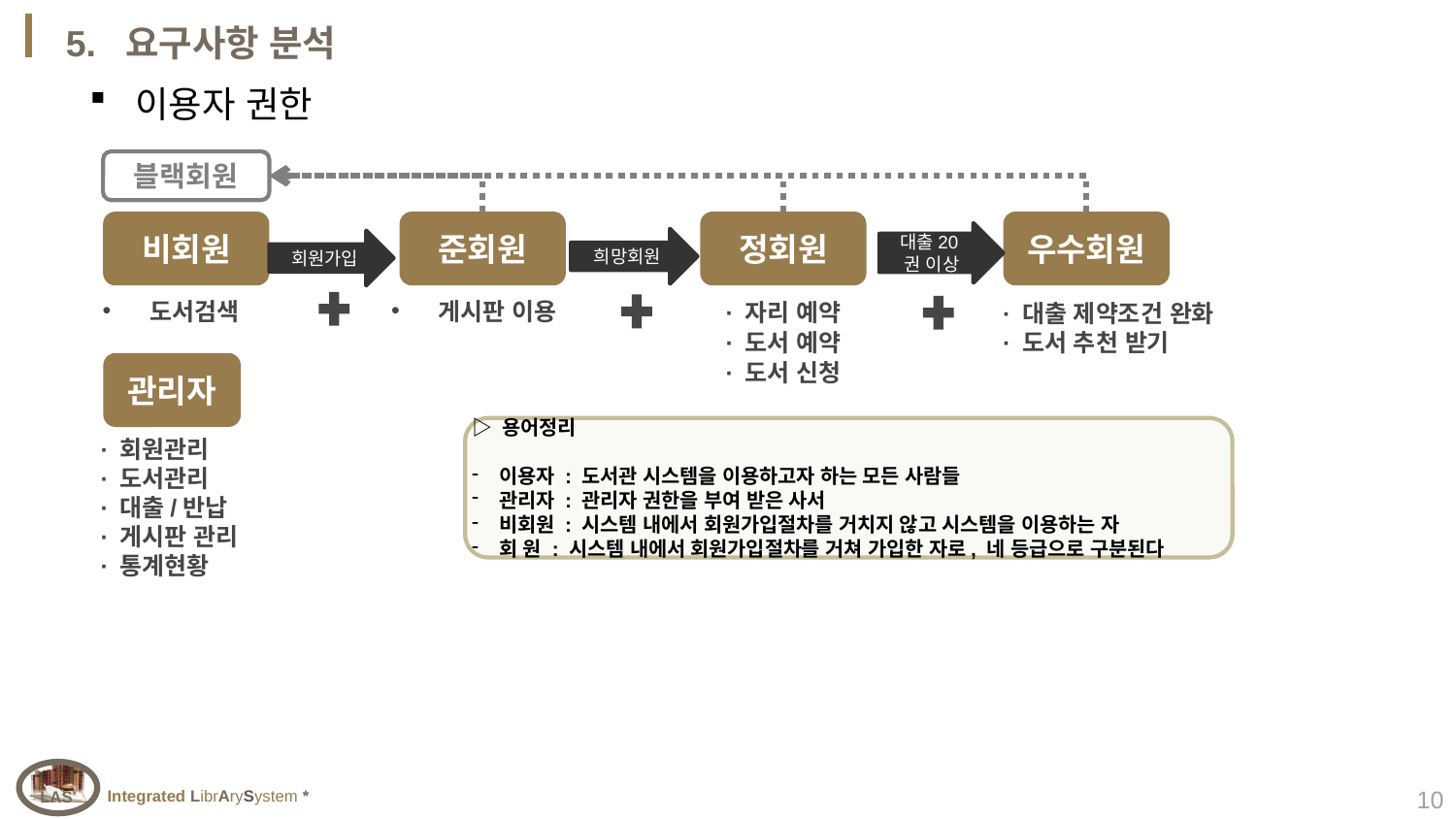

5.  요구사항 분석
이용자 권한
블랙회원
우수회원
정회원
비회원
준회원
회원가입

∙ 자리 예약
∙ 도서 예약
∙ 도서 신청
 도서검색
 게시판 이용

∙ 대출 제약조건 완화
∙ 도서 추천 받기
관리자
∙ 회원관리
∙ 도서관리
∙ 대출/반납
∙ 게시판 관리
∙ 통계현황
대출20권 이상
희망회원
▷ 용어정리

이용자 : 도서관 시스템을 이용하고자 하는 모든 사람들
관리자 : 관리자 권한을 부여 받은 사서
비회원 : 시스템 내에서 회원가입절차를 거치지 않고 시스템을 이용하는 자
회 원 : 시스템 내에서 회원가입절차를 거쳐 가입한 자로, 네 등급으로 구분된다
10